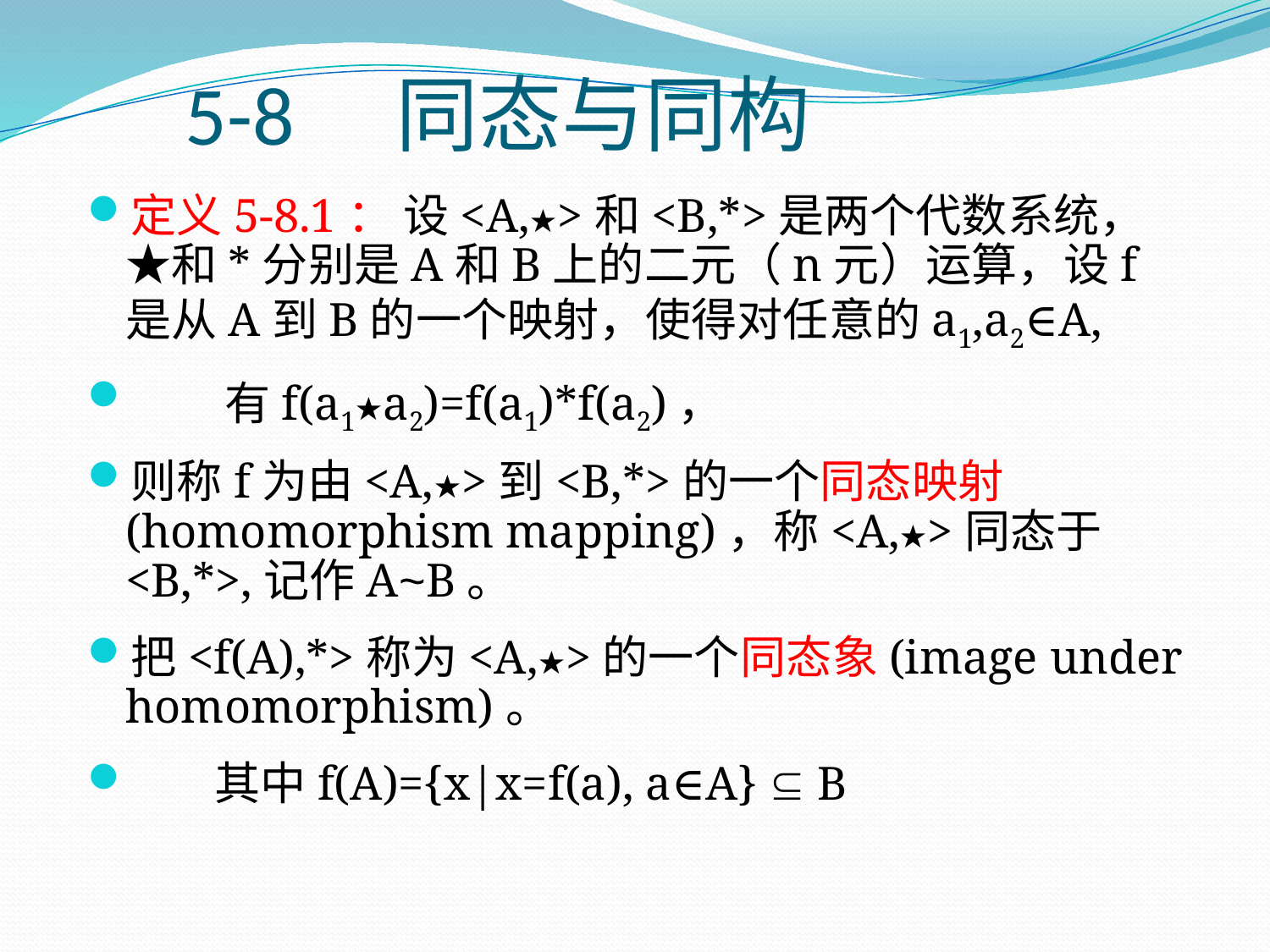

# 5-8　同态与同构
定义5-8.1： 设<A,★>和<B,*>是两个代数系统，★和*分别是A和B上的二元（n元）运算，设f是从A到B的一个映射，使得对任意的a1,a2∈A,
        有f(a1★a2)=f(a1)*f(a2)，
则称f为由<A,★>到<B,*>的一个同态映射(homomorphism mapping)，称<A,★>同态于<B,*>,记作A~B。
把<f(A),*>称为<A,★>的一个同态象(image under homomorphism)。
       其中f(A)={x|x=f(a), a∈A} ⊆ B